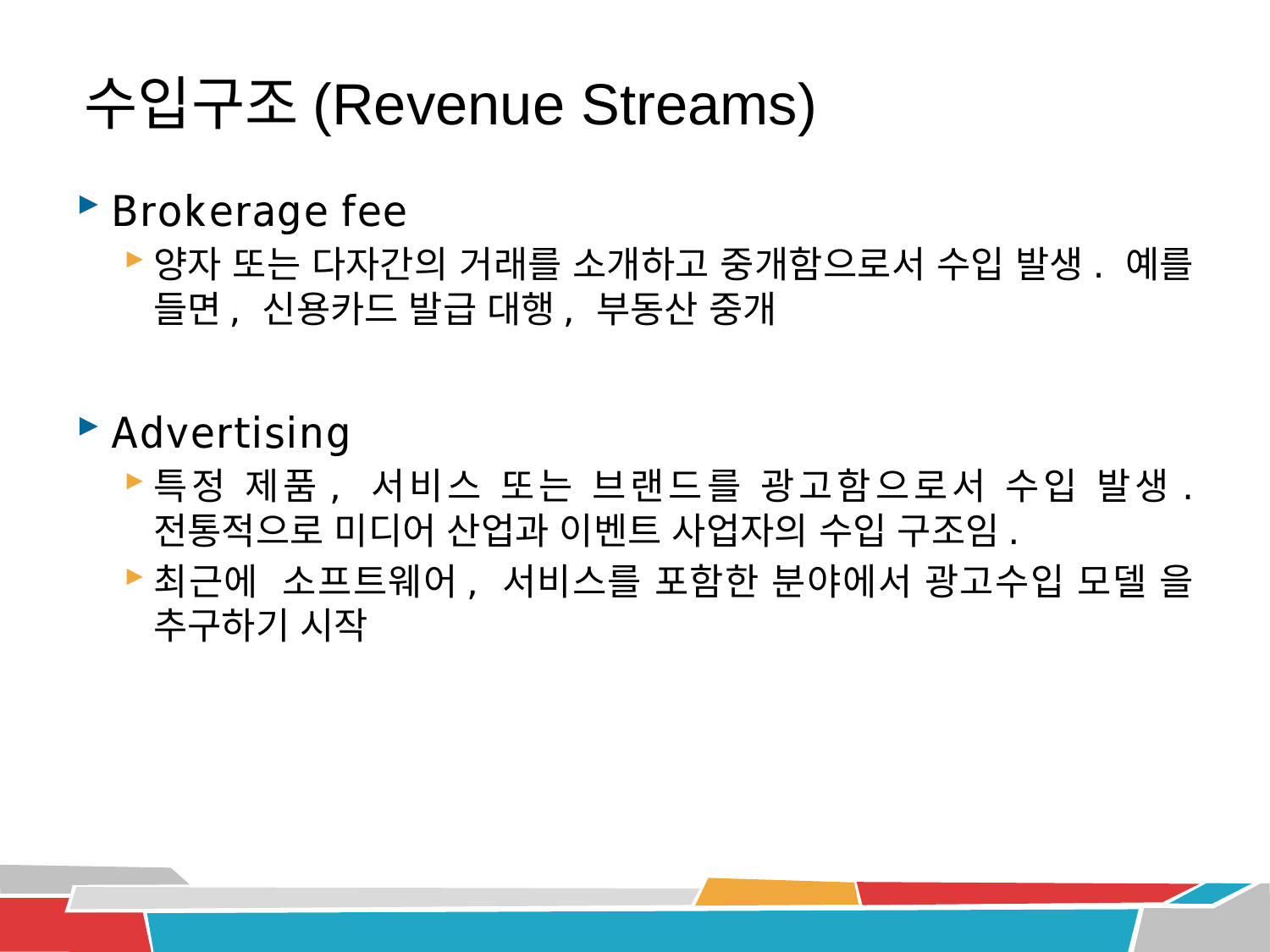

# 수입구조(Revenue Streams)
Brokerage fee
양자 또는 다자간의 거래를 소개하고 중개함으로서 수입 발생. 예를 들면, 신용카드 발급 대행, 부동산 중개

Advertising
특정 제품, 서비스 또는 브랜드를 광고함으로서 수입 발생. 전통적으로 미디어 산업과 이벤트 사업자의 수입 구조임.
최근에  소프트웨어, 서비스를 포함한 분야에서 광고수입 모델 을 추구하기 시작